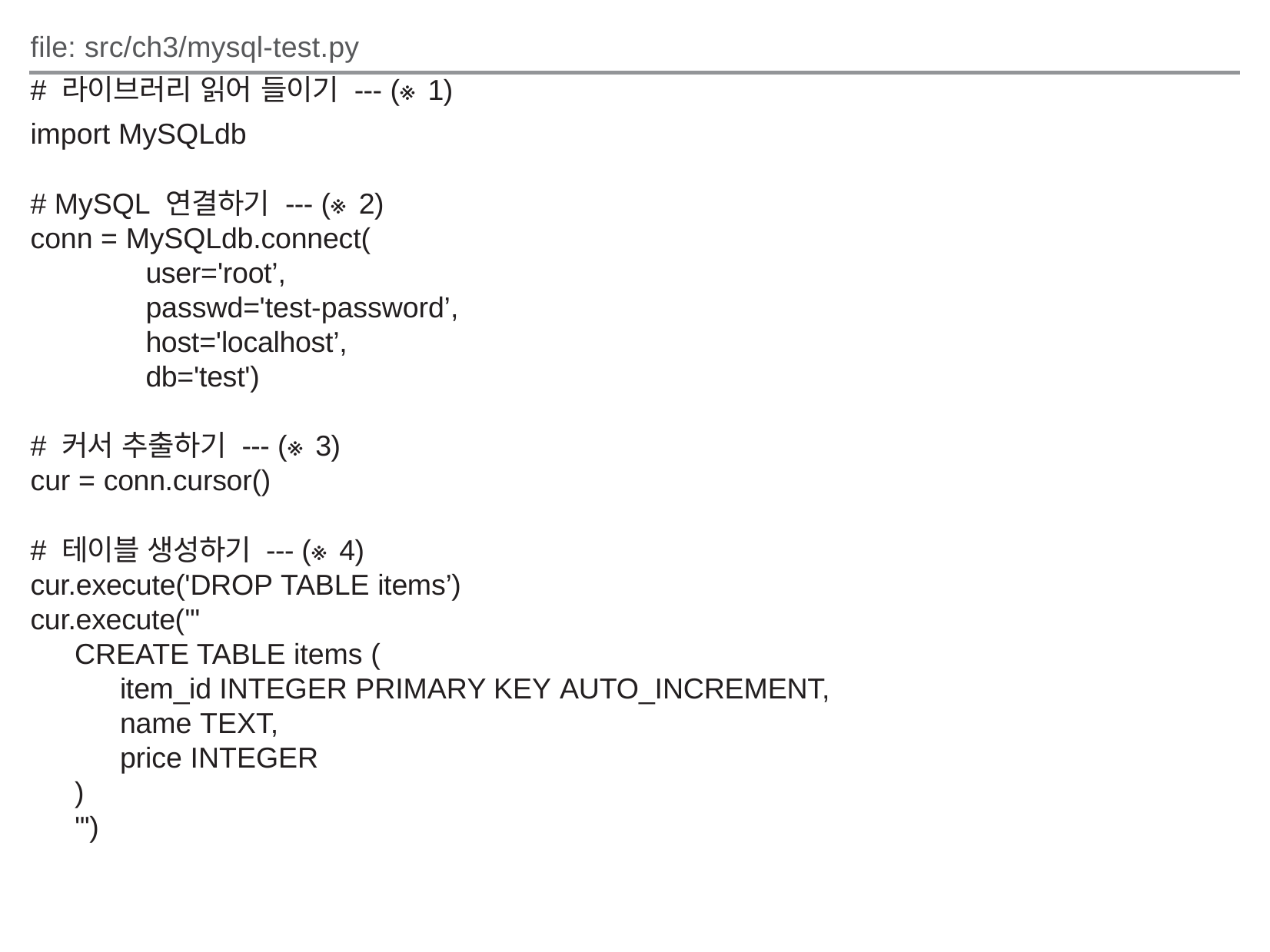

file: src/ch3/mysql-test.py
# 라이브러리 읽어 들이기 --- (※1)
import MySQLdb

# MySQL 연결하기 --- (※2)
conn = MySQLdb.connect(
	user='root’,
	passwd='test-password’,
	host='localhost’,
	db='test')

# 커서 추출하기 --- (※3)
cur = conn.cursor()

# 테이블 생성하기 --- (※4)
cur.execute('DROP TABLE items’)
cur.execute('''
CREATE TABLE items (
item_id INTEGER PRIMARY KEY AUTO_INCREMENT,
name TEXT,
price INTEGER
)
''')